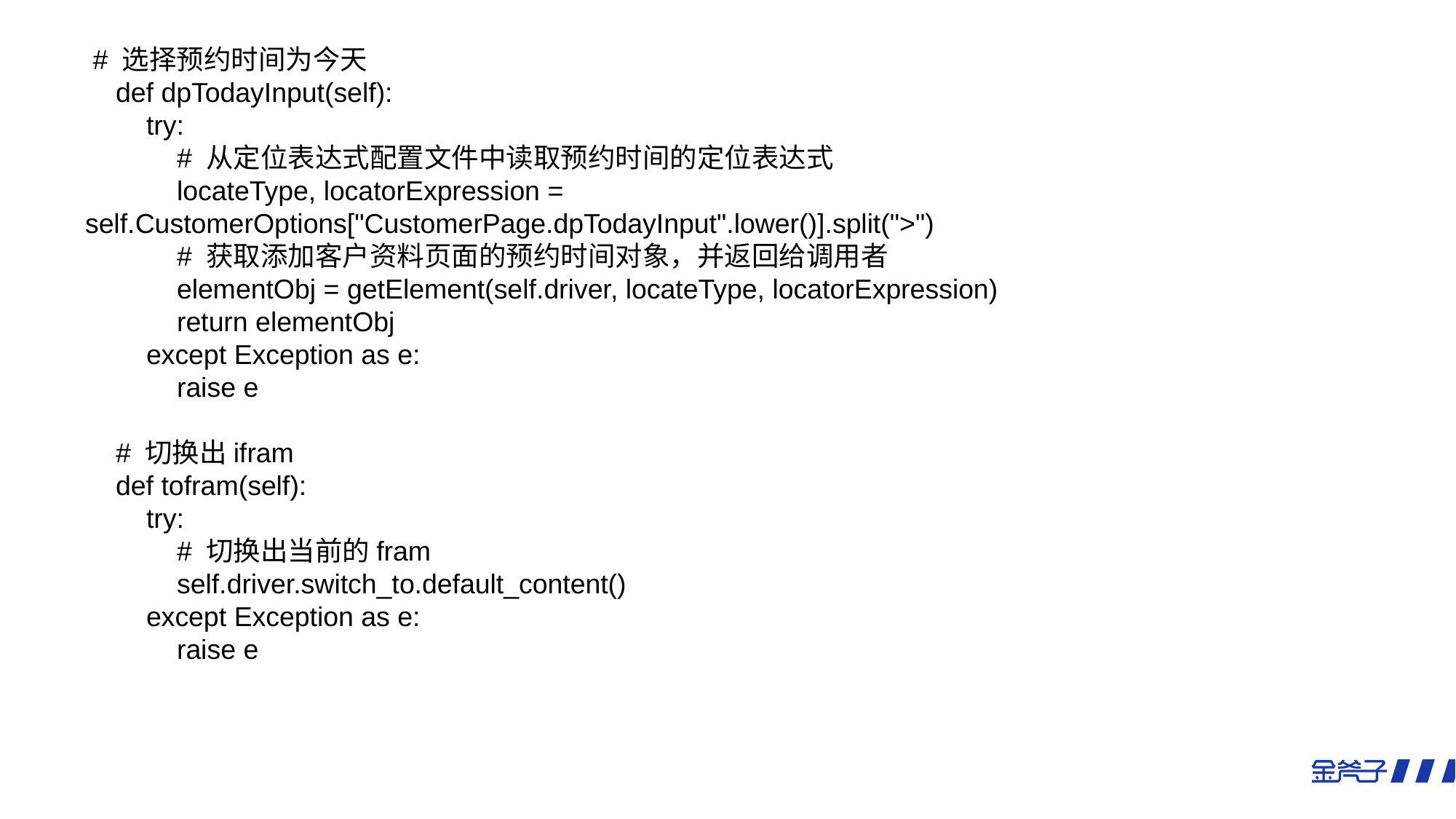

# 选择预约时间为今天
    def dpTodayInput(self):
        try:
            # 从定位表达式配置文件中读取预约时间的定位表达式
            locateType, locatorExpression = self.CustomerOptions["CustomerPage.dpTodayInput".lower()].split(">")
            # 获取添加客户资料页面的预约时间对象，并返回给调用者
            elementObj = getElement(self.driver, locateType, locatorExpression)
            return elementObj
        except Exception as e:
            raise e

    # 切换出ifram
    def tofram(self):
        try:
            # 切换出当前的fram
            self.driver.switch_to.default_content()
        except Exception as e:
            raise e